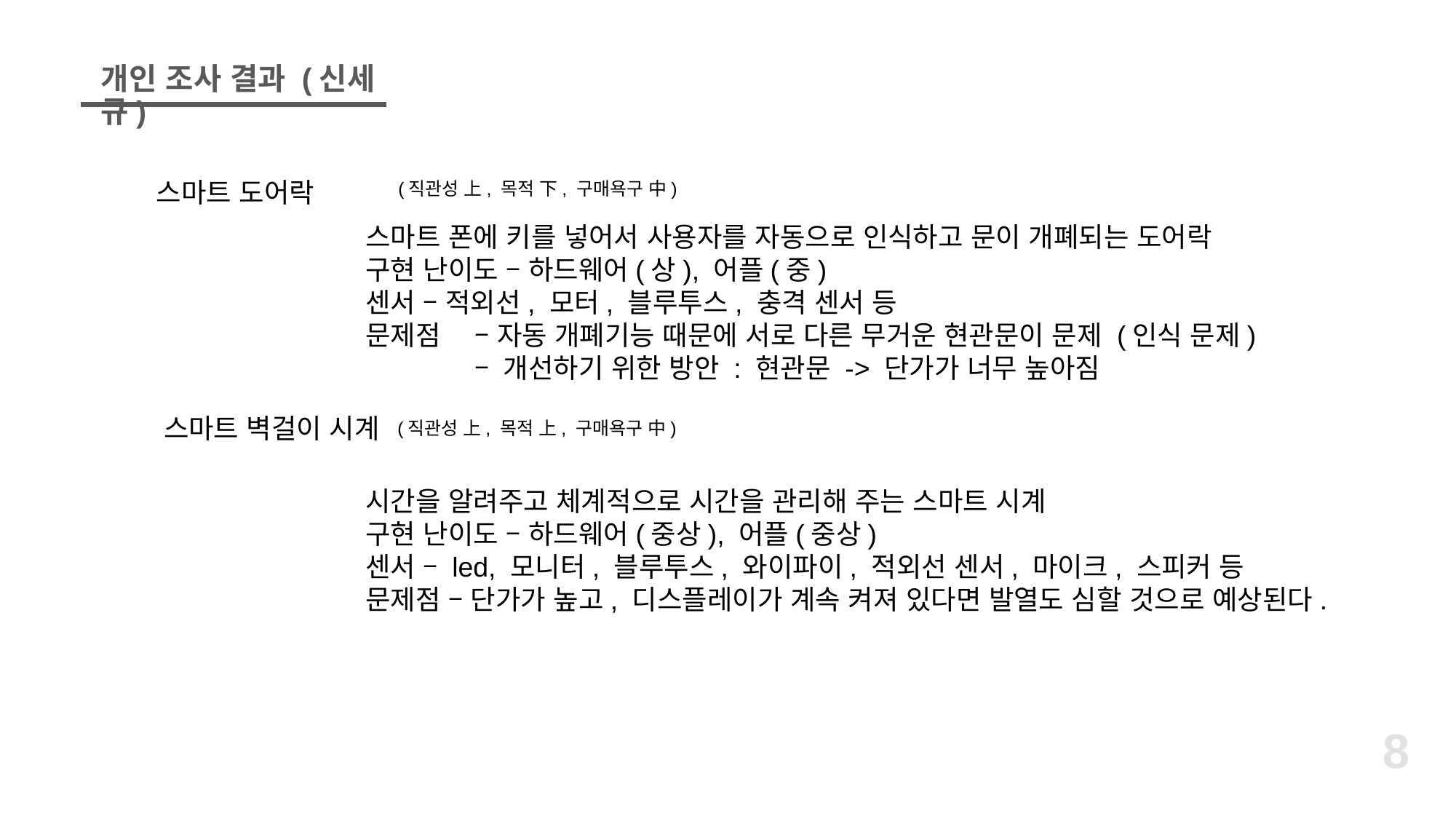

개인 조사 결과 (신세규)
스마트 도어락
(직관성 上, 목적 下, 구매욕구 中)
스마트 폰에 키를 넣어서 사용자를 자동으로 인식하고 문이 개폐되는 도어락
구현 난이도 – 하드웨어(상), 어플(중)
센서 – 적외선, 모터, 블루투스, 충격 센서 등
문제점 	– 자동 개폐기능 때문에 서로 다른 무거운 현관문이 문제 (인식 문제)
	– 개선하기 위한 방안 : 현관문 -> 단가가 너무 높아짐
스마트 벽걸이 시계
(직관성 上, 목적 上, 구매욕구 中)
시간을 알려주고 체계적으로 시간을 관리해 주는 스마트 시계
구현 난이도 – 하드웨어(중상), 어플(중상)
센서 – led, 모니터, 블루투스, 와이파이, 적외선 센서, 마이크, 스피커 등
문제점 – 단가가 높고, 디스플레이가 계속 켜져 있다면 발열도 심할 것으로 예상된다.
8